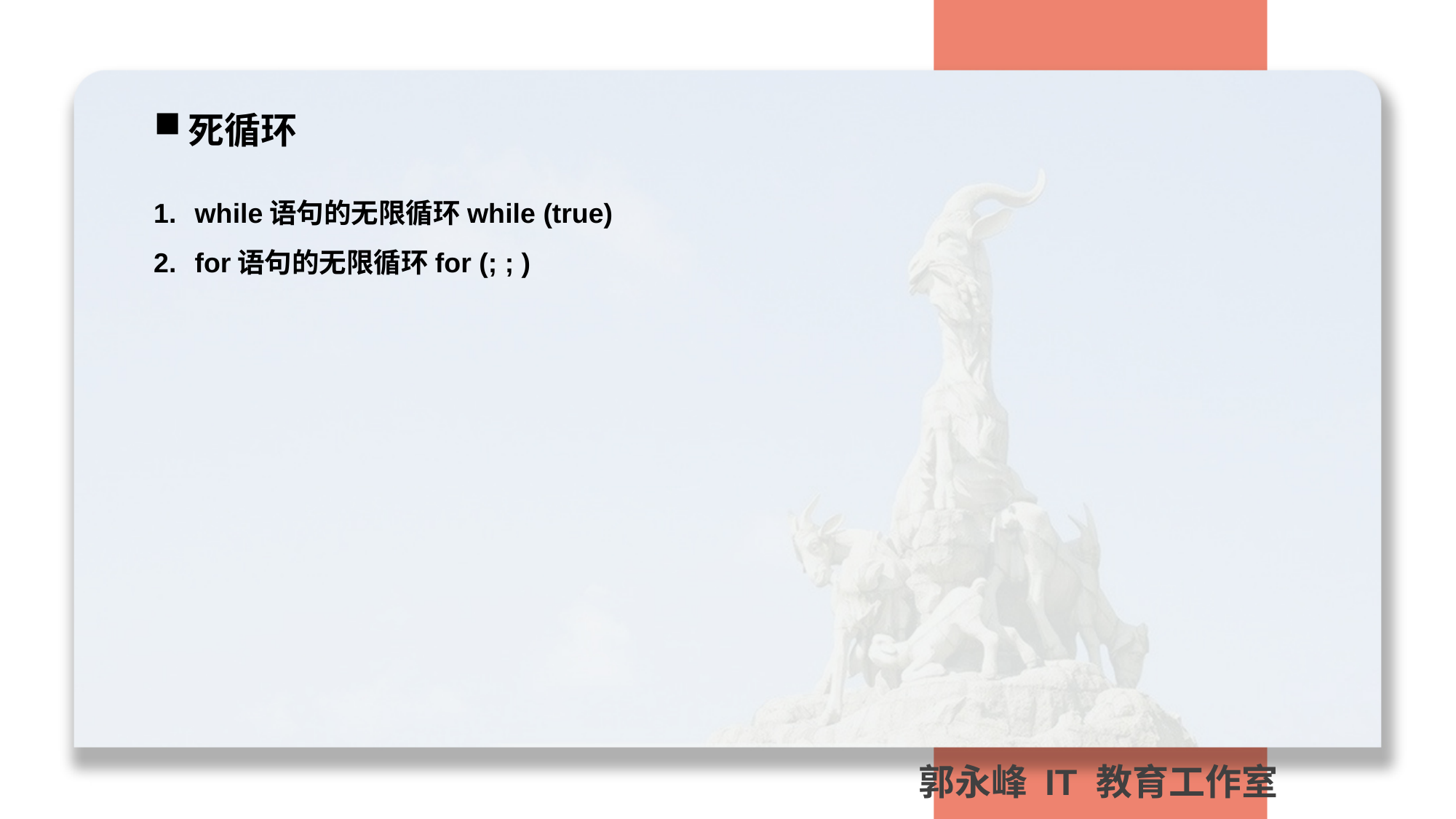

死循环
while语句的无限循环while (true)
for语句的无限循环for (; ; )